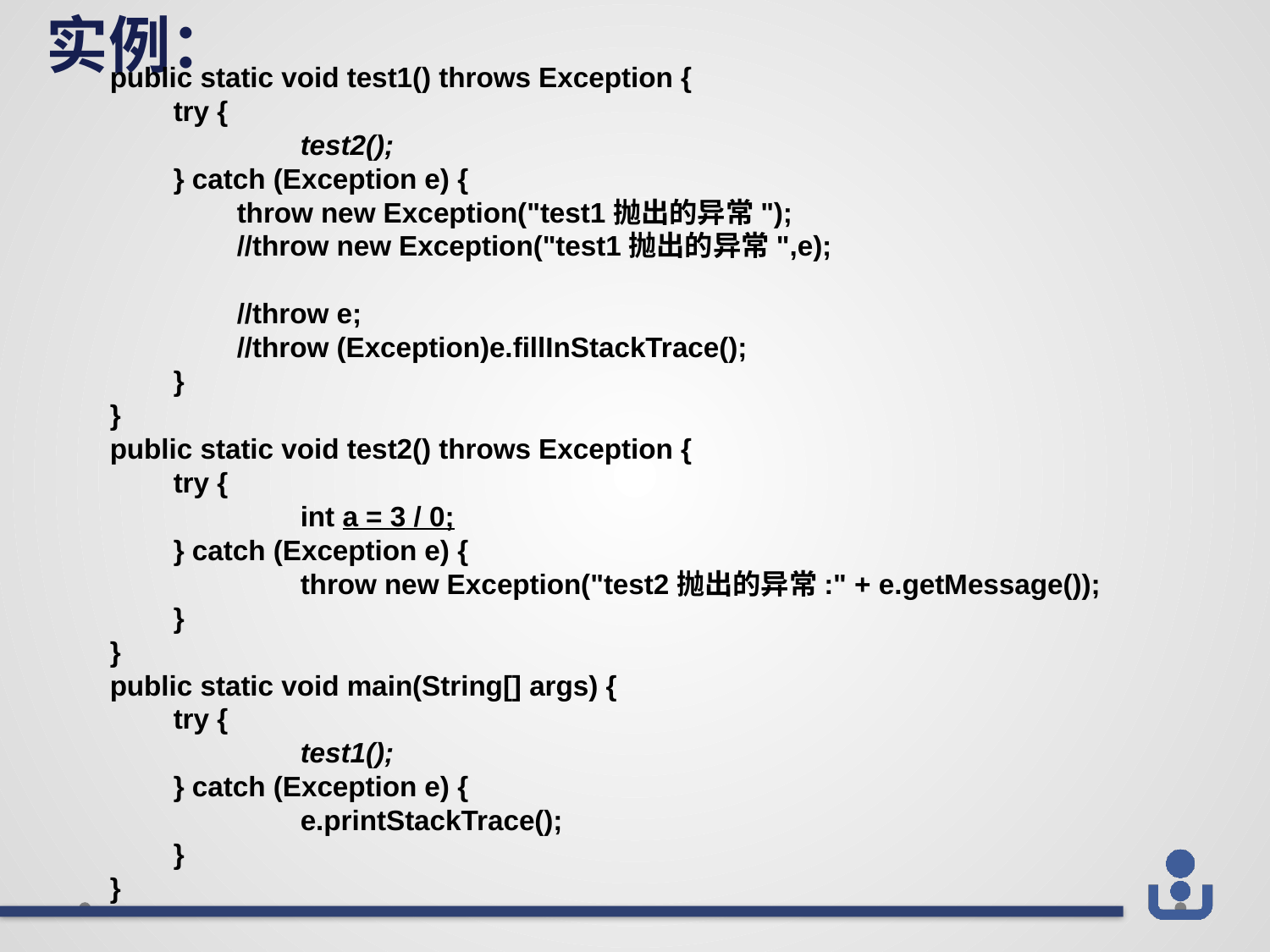

实例：
public static void test1() throws Exception {
try {
	test2();
} catch (Exception e) {
throw new Exception("test1抛出的异常");
//throw new Exception("test1抛出的异常",e);

//throw e;
//throw (Exception)e.fillInStackTrace();
}
}
public static void test2() throws Exception {
try {
	int a = 3 / 0;
} catch (Exception e) {
	throw new Exception("test2抛出的异常:" + e.getMessage());
}
}
public static void main(String[] args) {
try {
	test1();
} catch (Exception e) {
	e.printStackTrace();
}
}